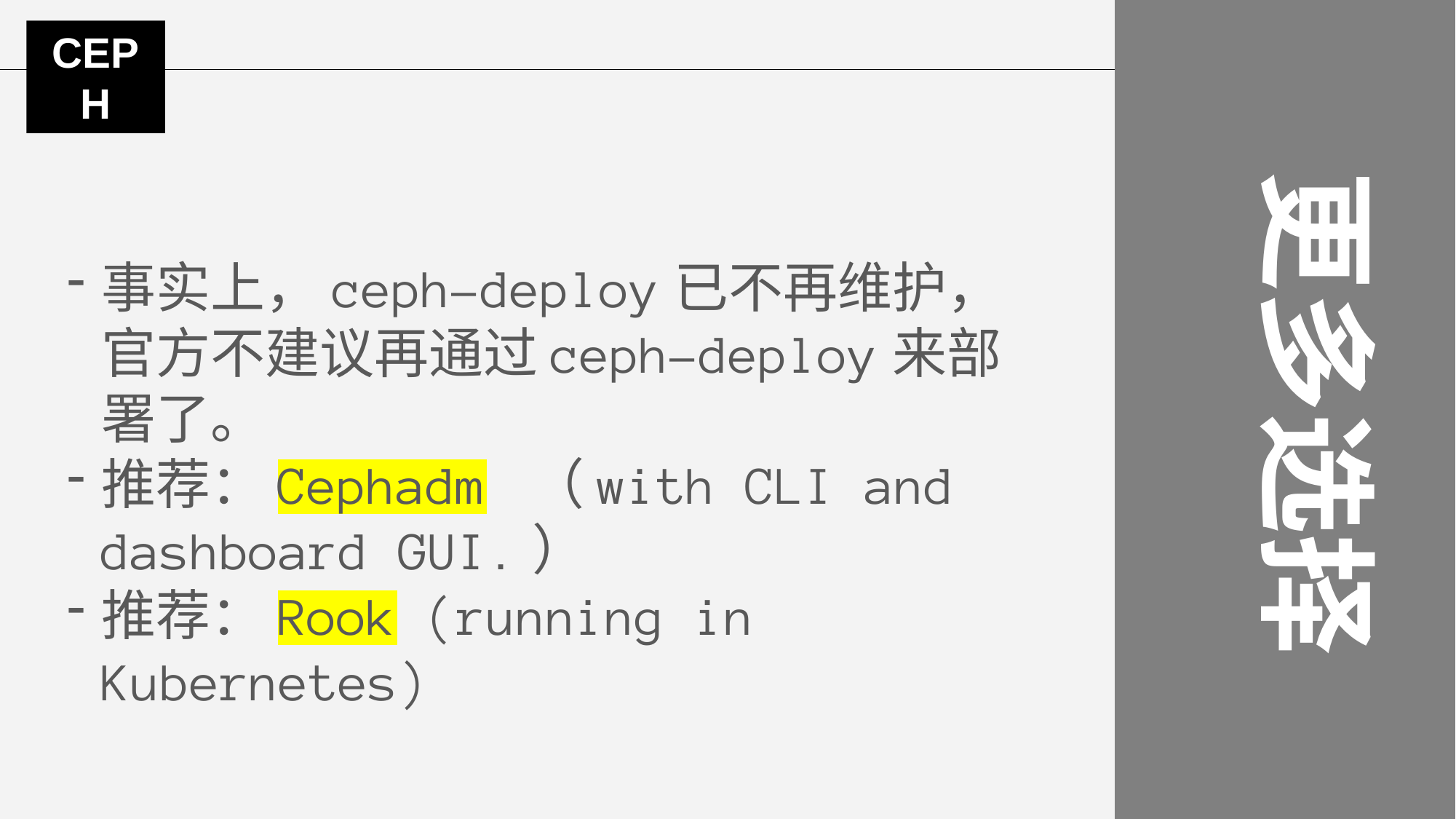

CEPH

更多选择
事实上，ceph-deploy已不再维护，官方不建议再通过ceph-deploy来部署了。
推荐：Cephadm （with CLI and dashboard GUI.）
推荐：Rook (running in Kubernetes)